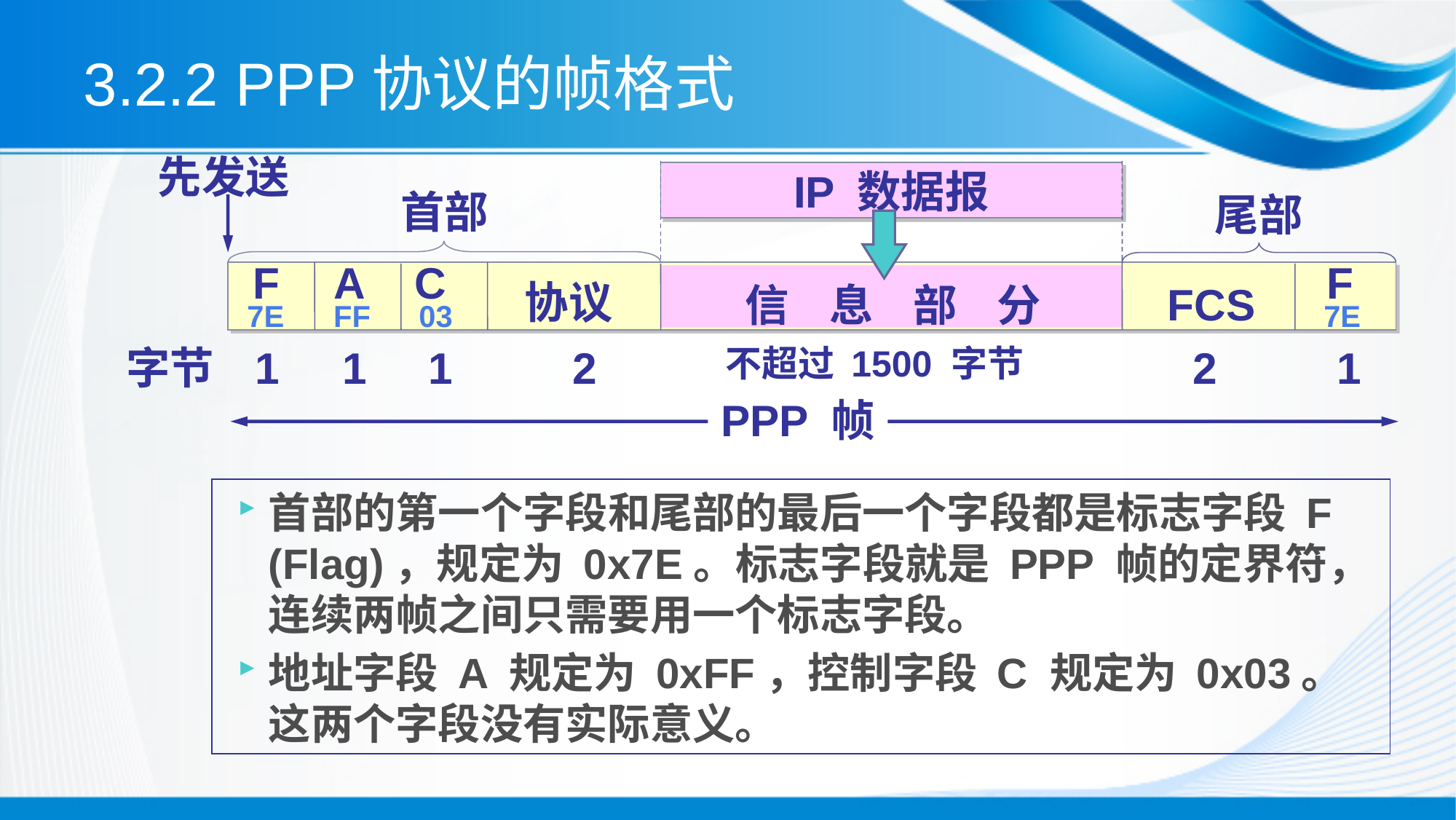

# 3.2.2 PPP协议的帧格式

先发送

IP 数据报
首部
尾部

F
A
C
F

协议
FCS
信    息    部    分
7E
FF
03
7E
字节
1
1
1
2
不超过 1500 字节
2
1
PPP 帧

首部的第一个字段和尾部的最后一个字段都是标志字段 F (Flag)，规定为 0x7E。标志字段就是 PPP 帧的定界符，连续两帧之间只需要用一个标志字段。
地址字段 A 规定为 0xFF，控制字段 C 规定为 0x03。这两个字段没有实际意义。